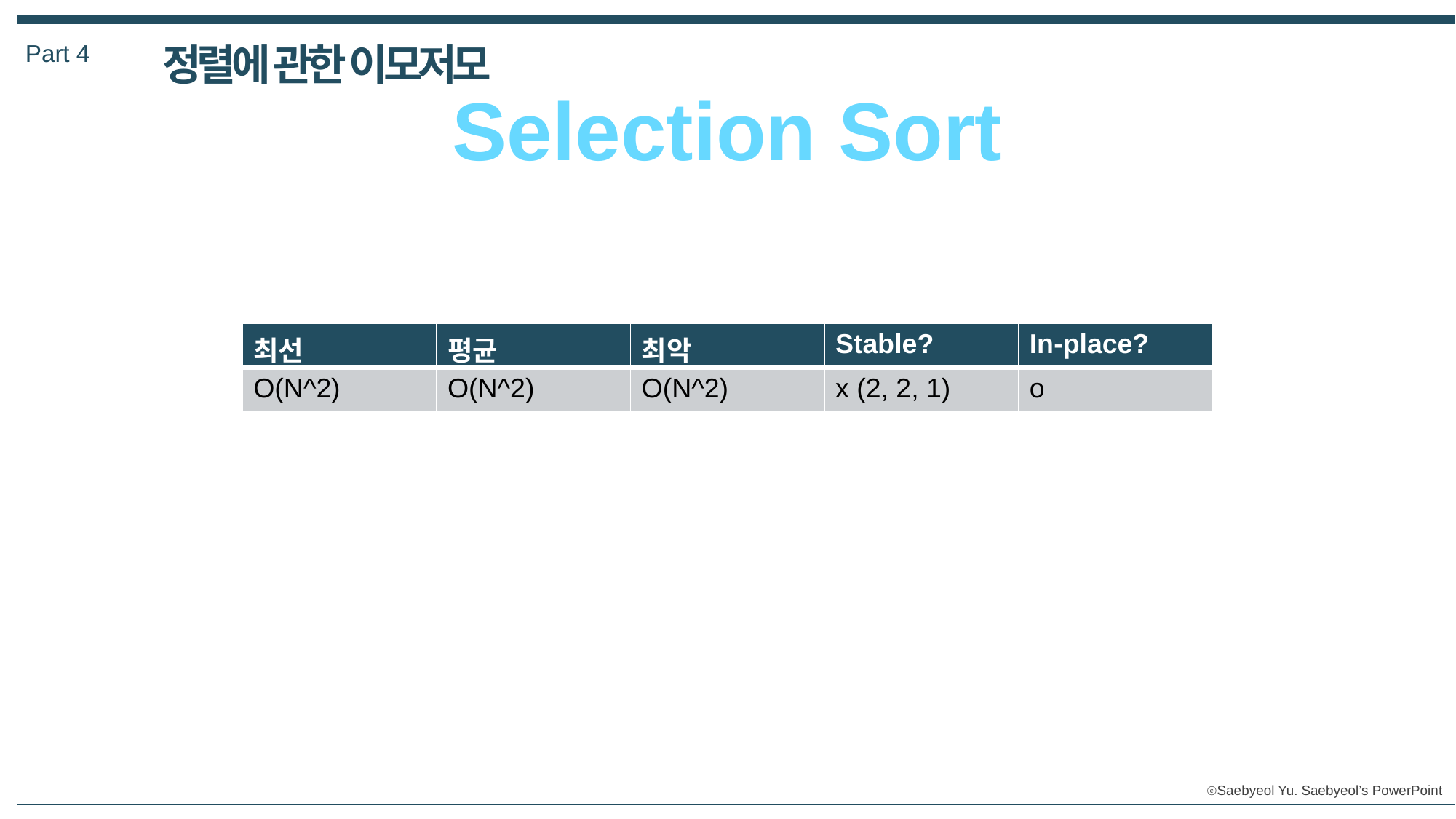

Part 4
정렬에 관한 이모저모
Selection Sort
| 최선 | 평균 | 최악 | Stable? | In-place? |
| --- | --- | --- | --- | --- |
| O(N^2) | O(N^2) | O(N^2) | x (2, 2, 1) | o |